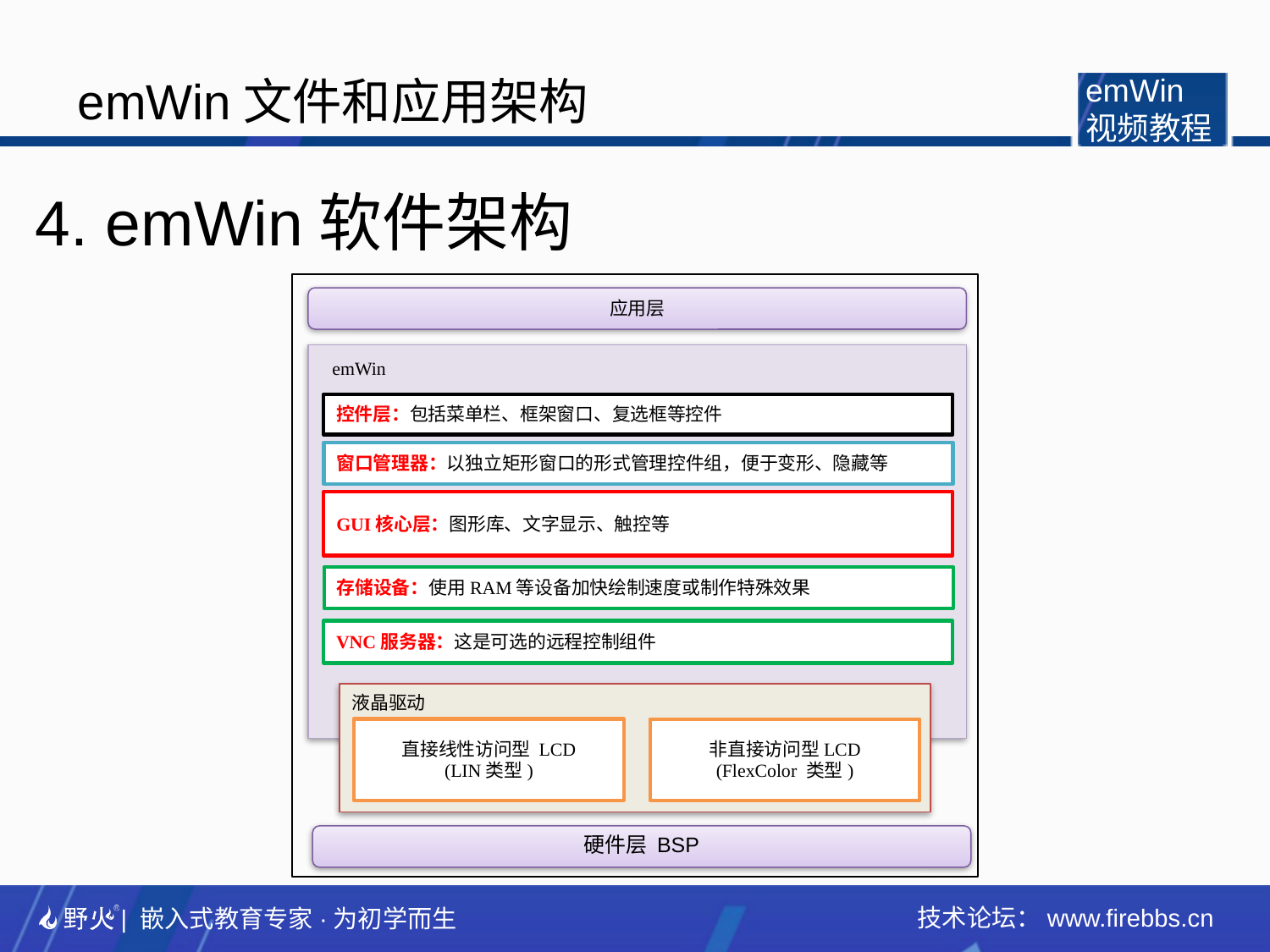

emWin文件和应用架构
emWin
视频教程
4. emWin软件架构

应用层

emWin
控件层：包括菜单栏、框架窗口、复选框等控件
窗口管理器：以独立矩形窗口的形式管理控件组，便于变形、隐藏等
GUI核心层：图形库、文字显示、触控等
存储设备：使用RAM等设备加快绘制速度或制作特殊效果
VNC服务器：这是可选的远程控制组件

直接线性访问型 LCD
(LIN类型)
非直接访问型LCD
(FlexColor 类型)
液晶驱动
硬件层 BSP